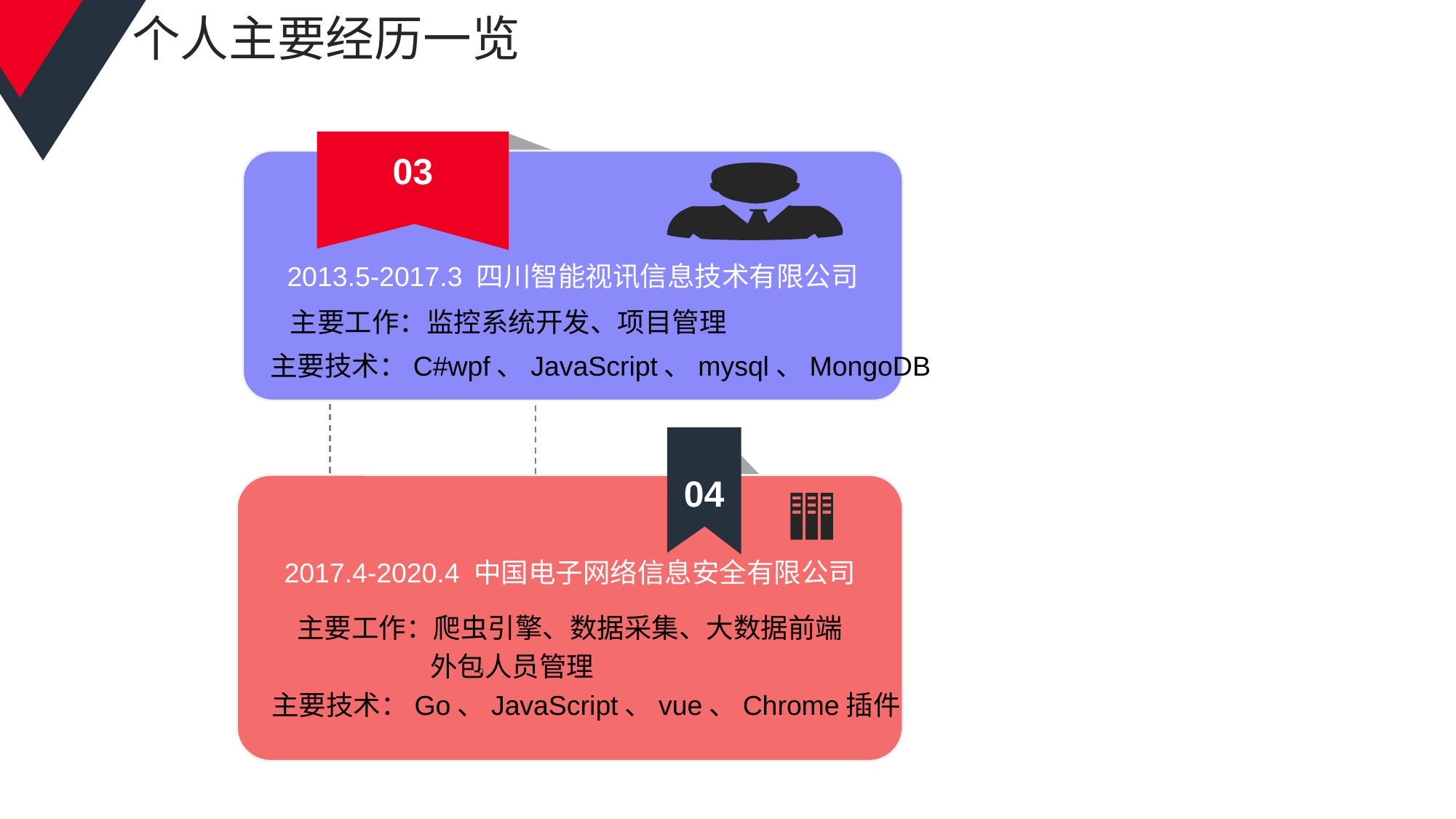

# 个人主要经历一览

03
2013.5-2017.3 四川智能视讯信息技术有限公司

主要工作：监控系统开发、项目管理
主要技术：C#wpf、JavaScript、mysql、MongoDB

04

2017.4-2020.4 中国电子网络信息安全有限公司

主要工作：爬虫引擎、数据采集、大数据前端
外包人员管理
。
主要技术：Go、JavaScript、vue、Chrome插件